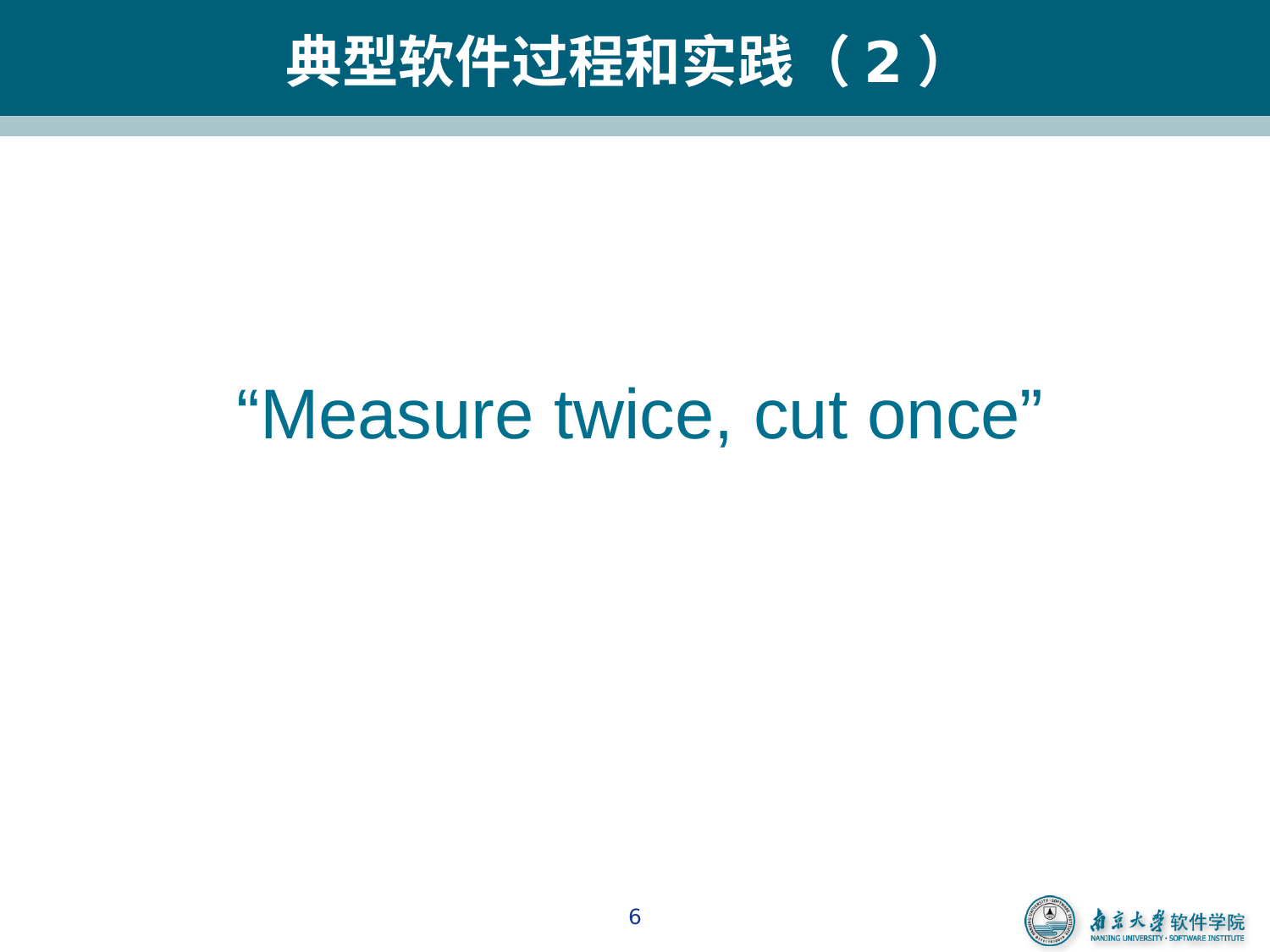

# 典型软件过程和实践（2）

“Measure twice, cut once”
6